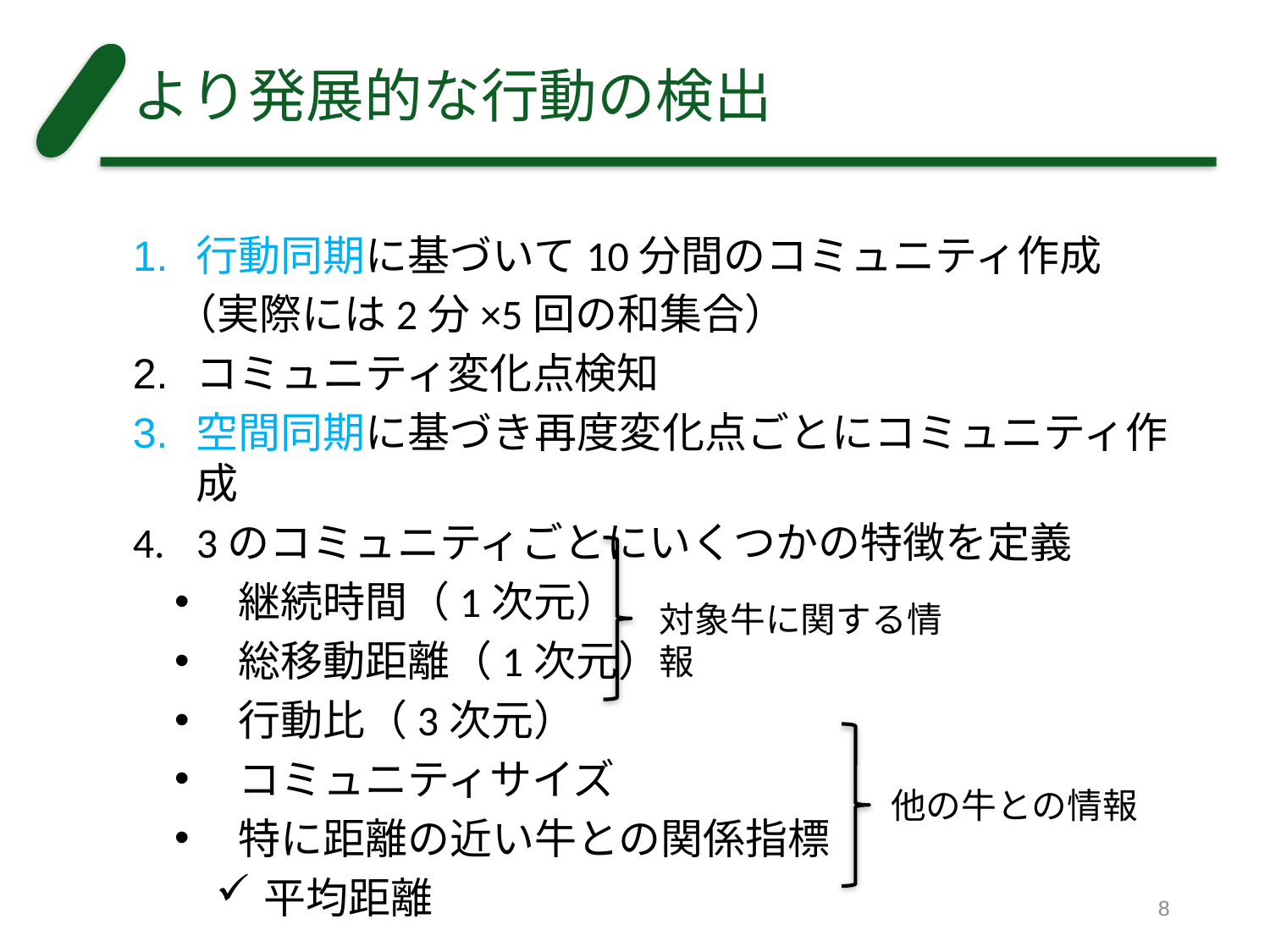

# より発展的な行動の検出
行動同期に基づいて10分間のコミュニティ作成
（実際には2分×5回の和集合）
コミュニティ変化点検知
空間同期に基づき再度変化点ごとにコミュニティ作成
3のコミュニティごとにいくつかの特徴を定義
継続時間（1次元）
総移動距離（1次元）
行動比（3次元）
コミュニティサイズ
特に距離の近い牛との関係指標
平均距離

対象牛に関する情報

他の牛との情報
8